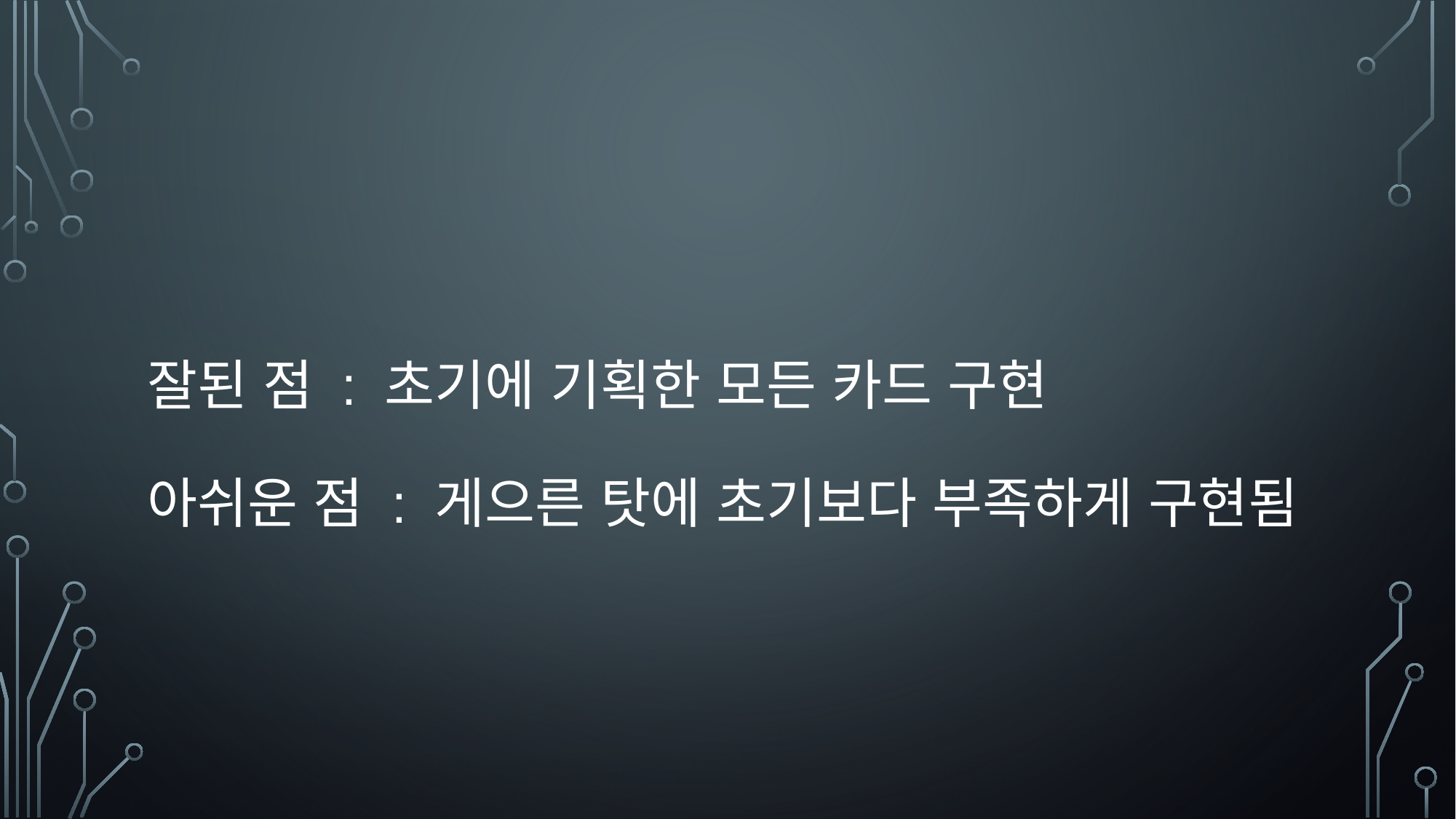

# 잘된 점 : 초기에 기획한 모든 카드 구현 아쉬운 점 : 게으른 탓에 초기보다 부족하게 구현됨